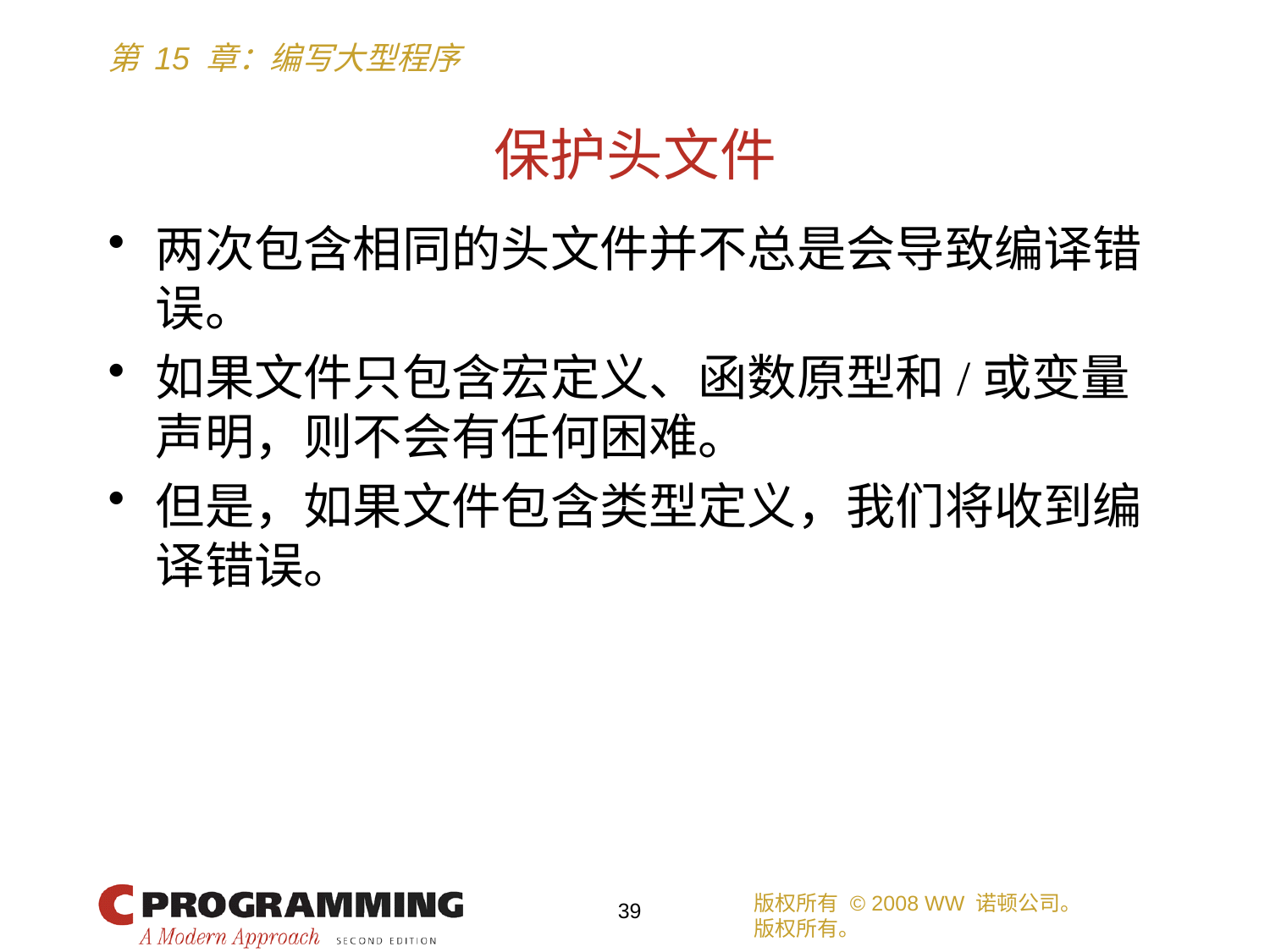

# 保护头文件
两次包含相同的头文件并不总是会导致编译错误。
如果文件只包含宏定义、函数原型和/或变量声明，则不会有任何困难。
但是，如果文件包含类型定义，我们将收到编译错误。
版权所有 © 2008 WW 诺顿公司。
版权所有。
39